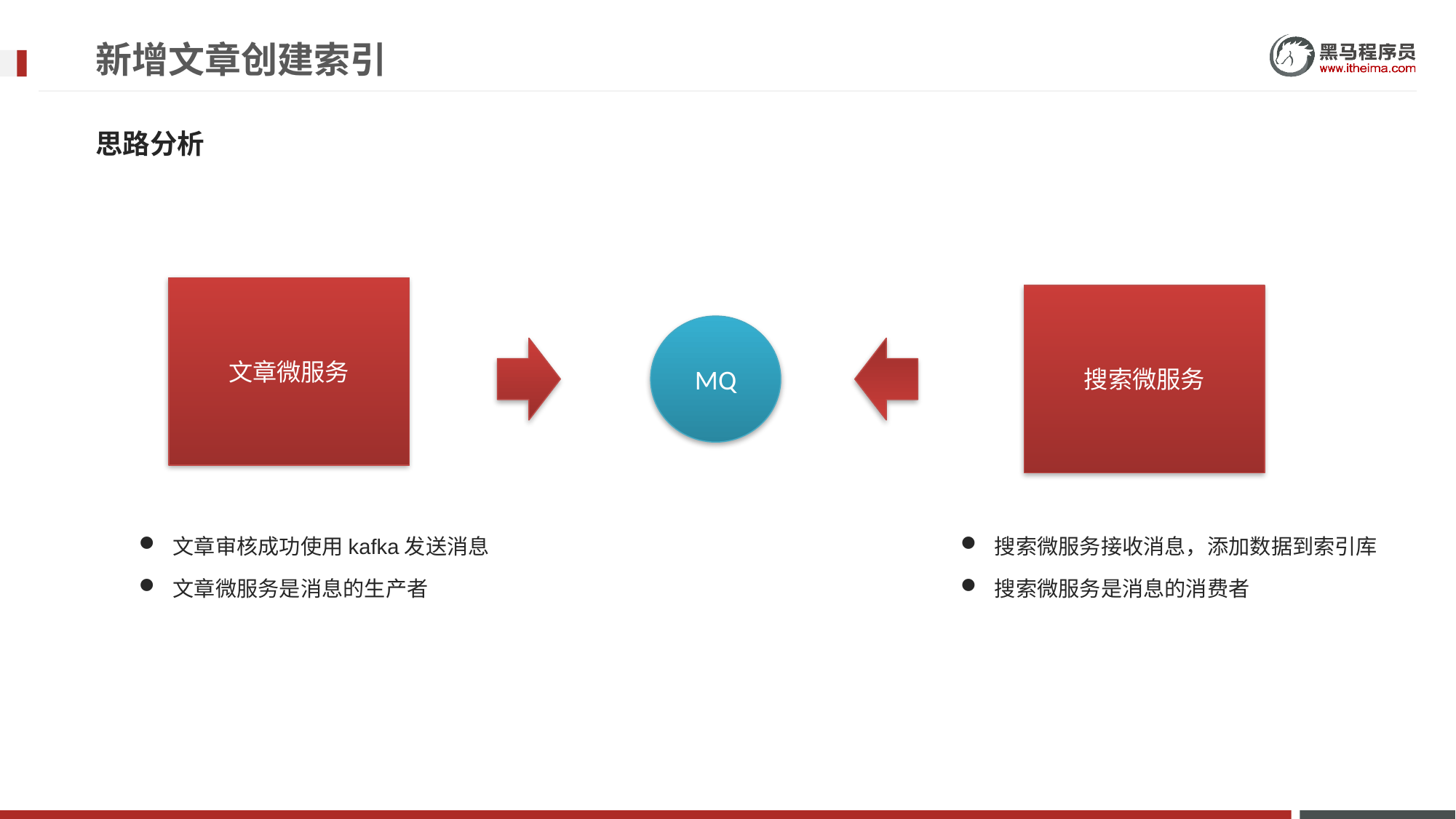

# 新增文章创建索引
思路分析
文章微服务
搜索微服务
MQ

文章审核成功使用kafka发送消息
文章微服务是消息的生产者

搜索微服务接收消息，添加数据到索引库
搜索微服务是消息的消费者